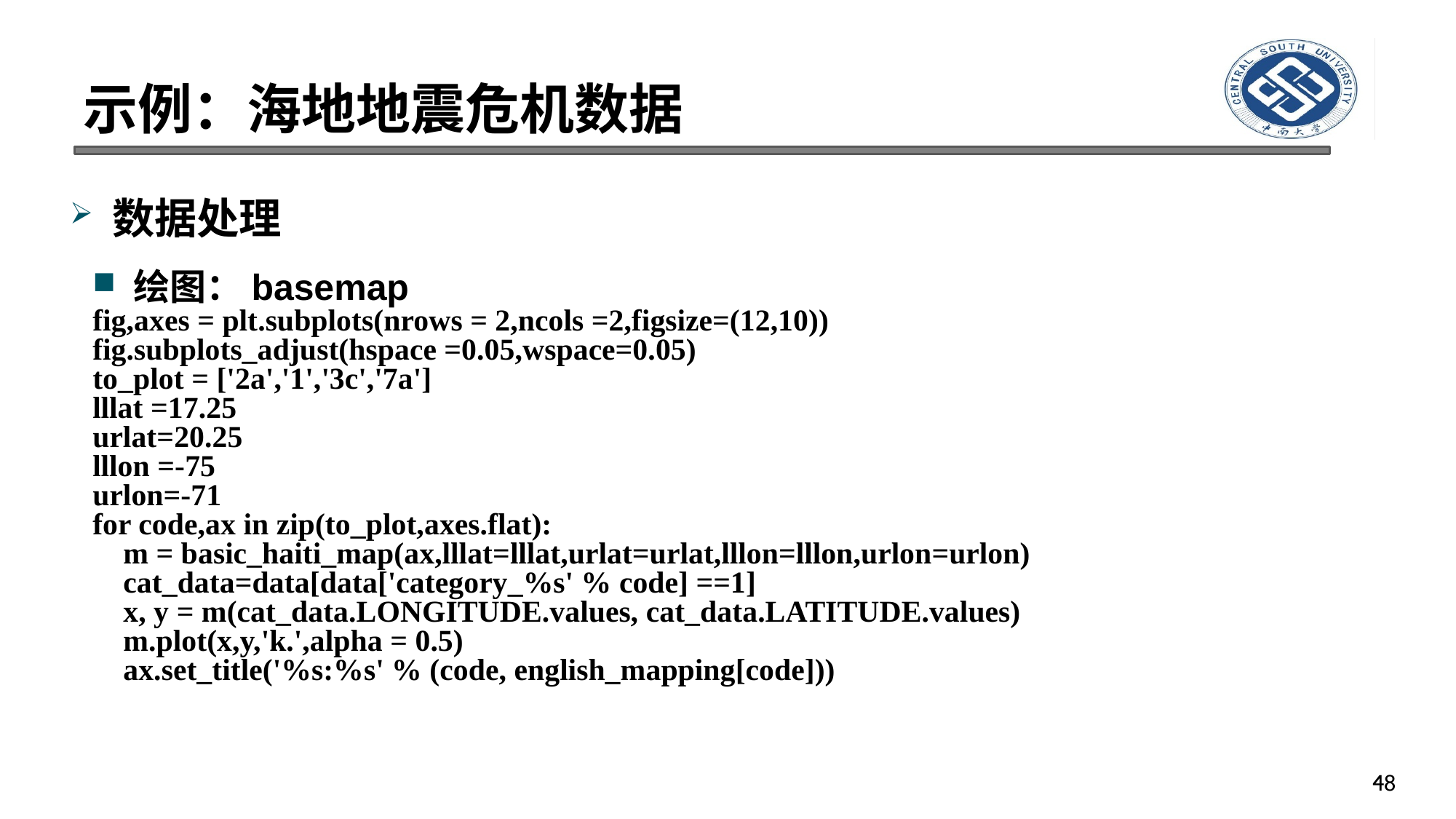

# 示例：海地地震危机数据
数据处理
绘图：basemap
fig,axes = plt.subplots(nrows = 2,ncols =2,figsize=(12,10))
fig.subplots_adjust(hspace =0.05,wspace=0.05)
to_plot = ['2a','1','3c','7a']
lllat =17.25
urlat=20.25
lllon =-75
urlon=-71
for code,ax in zip(to_plot,axes.flat):
    m = basic_haiti_map(ax,lllat=lllat,urlat=urlat,lllon=lllon,urlon=urlon)
    cat_data=data[data['category_%s' % code] ==1]
    x, y = m(cat_data.LONGITUDE.values, cat_data.LATITUDE.values)
    m.plot(x,y,'k.',alpha = 0.5)
    ax.set_title('%s:%s' % (code, english_mapping[code]))
48